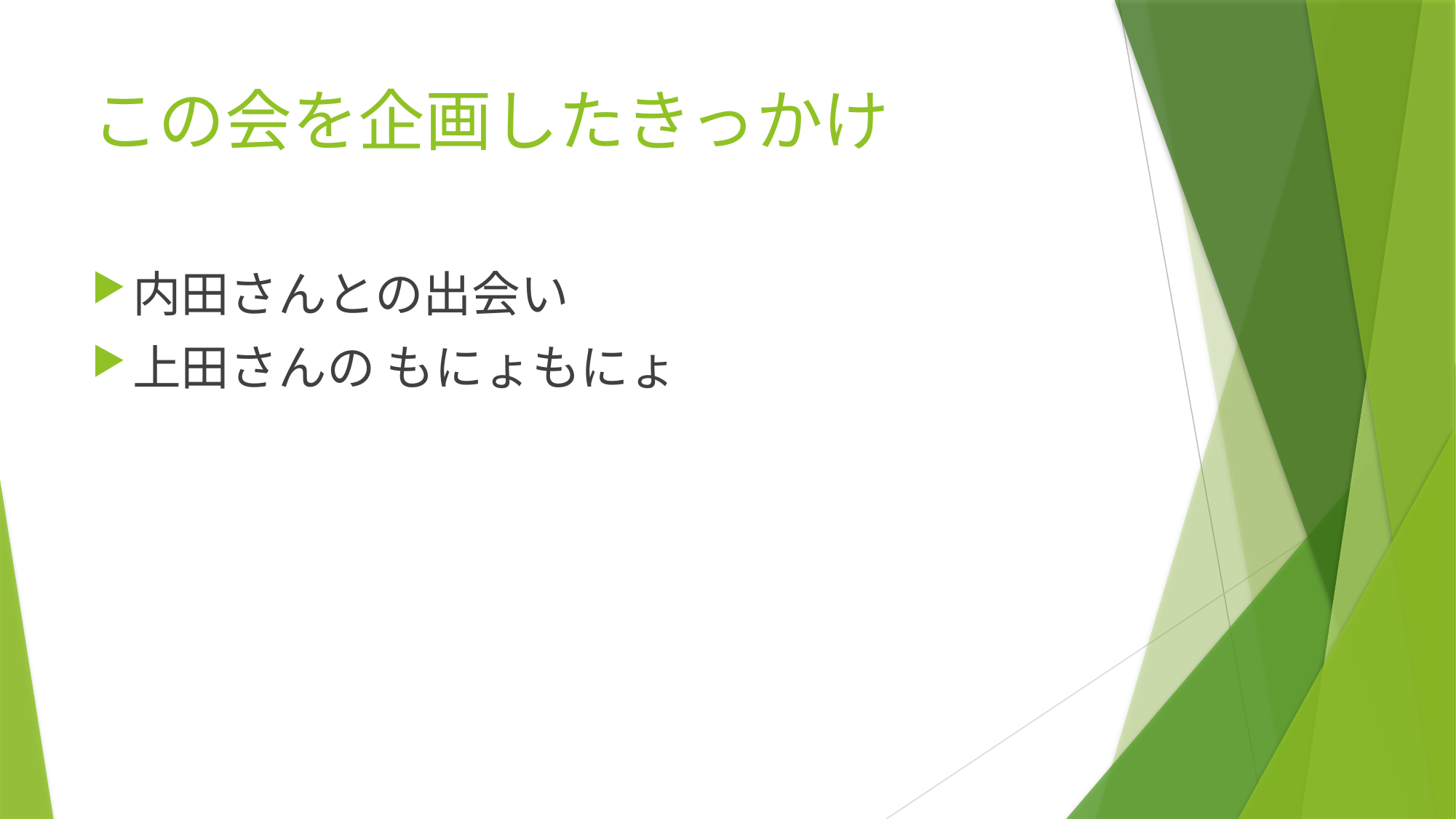

# この会を企画したきっかけ
内田さんとの出会い
上田さんの もにょもにょ